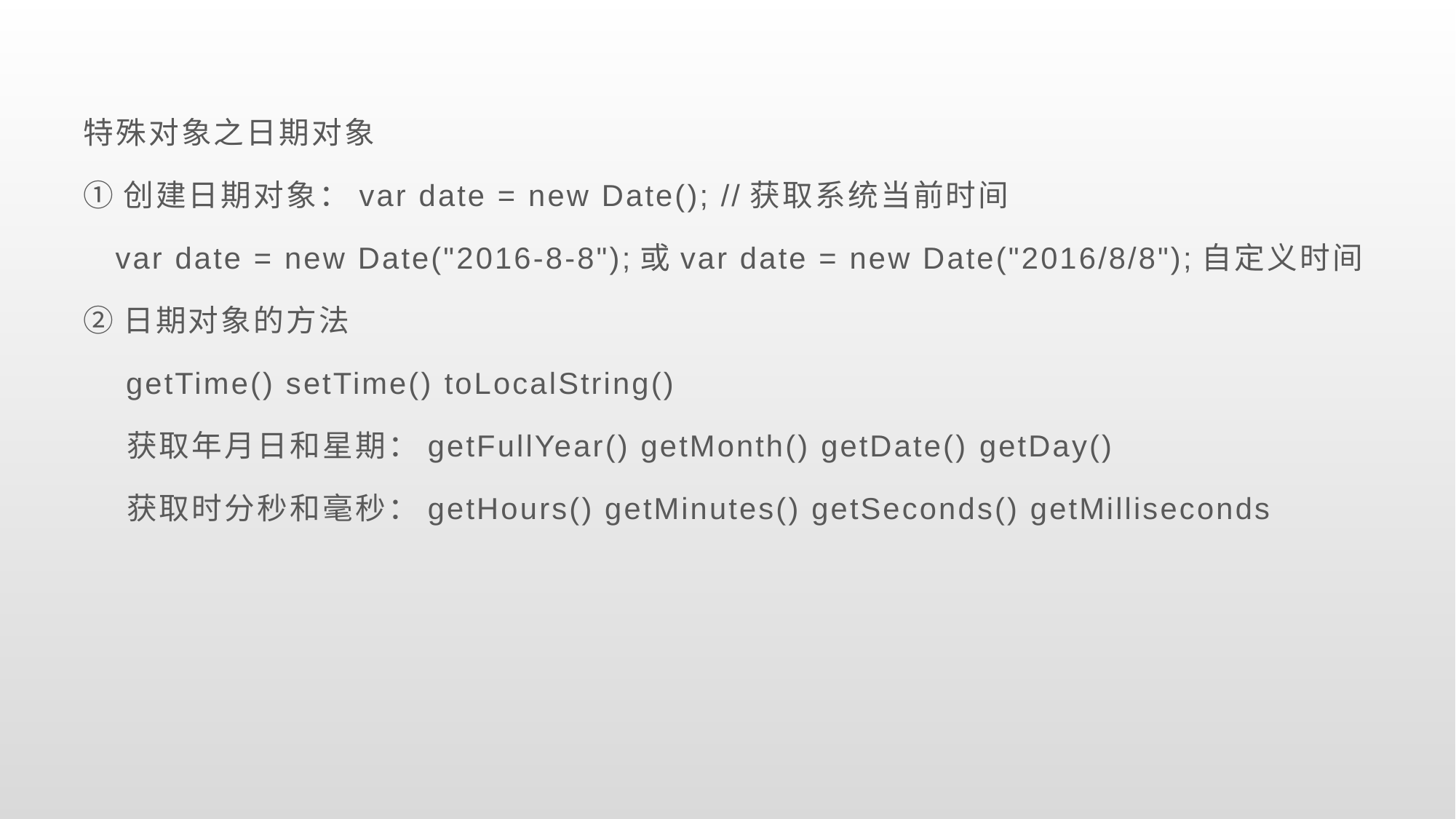

特殊对象之日期对象
①创建日期对象：var date = new Date(); //获取系统当前时间
   var date = new Date("2016-8-8");或var date = new Date("2016/8/8");自定义时间
②日期对象的方法
    getTime() setTime() toLocalString()
    获取年月日和星期：getFullYear() getMonth() getDate() getDay()
    获取时分秒和毫秒：getHours() getMinutes() getSeconds() getMilliseconds